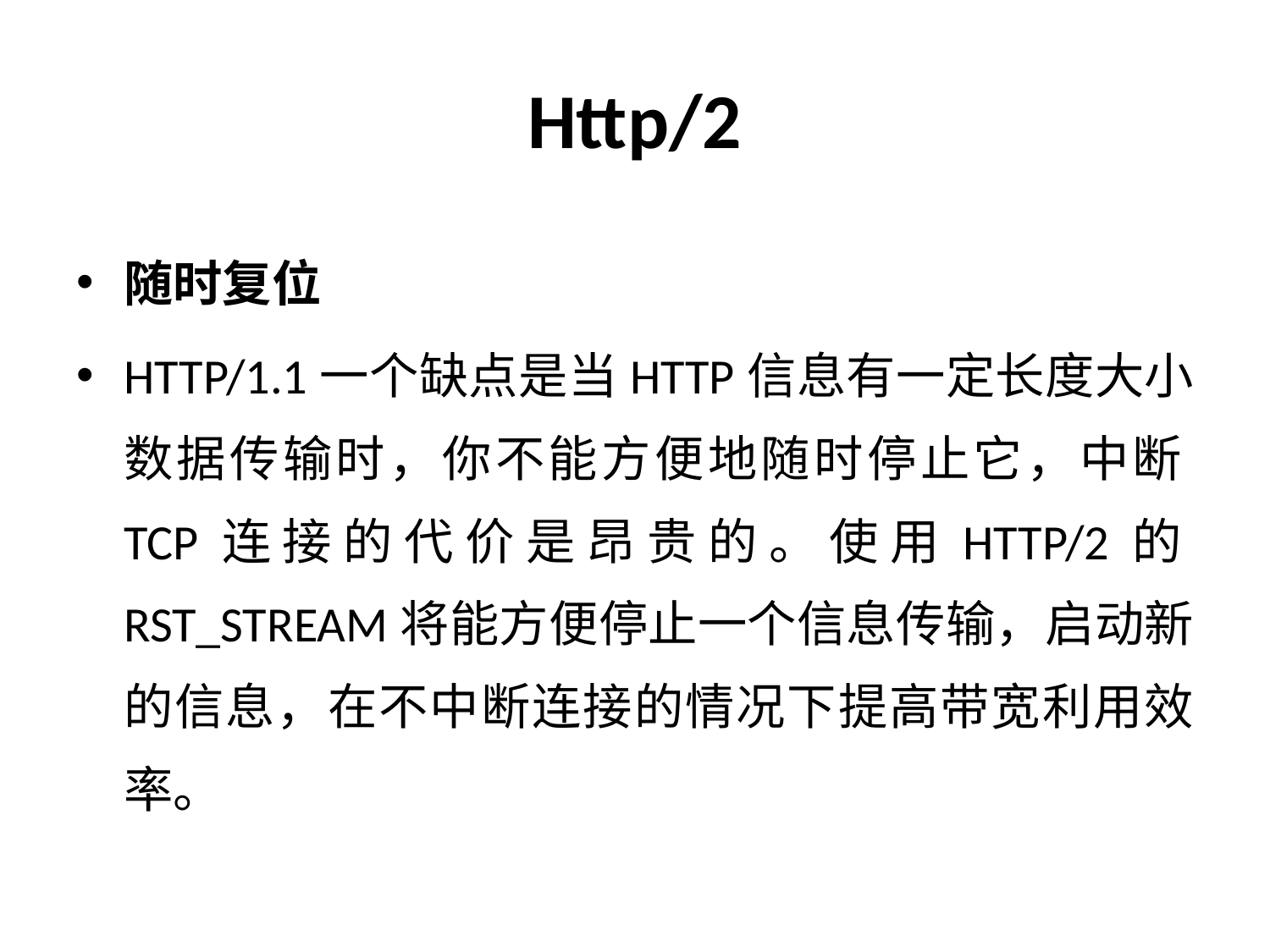

# Http/2
随时复位
HTTP/1.1一个缺点是当HTTP信息有一定长度大小数据传输时，你不能方便地随时停止它，中断TCP连接的代价是昂贵的。使用HTTP/2的RST_STREAM将能方便停止一个信息传输，启动新的信息，在不中断连接的情况下提高带宽利用效率。